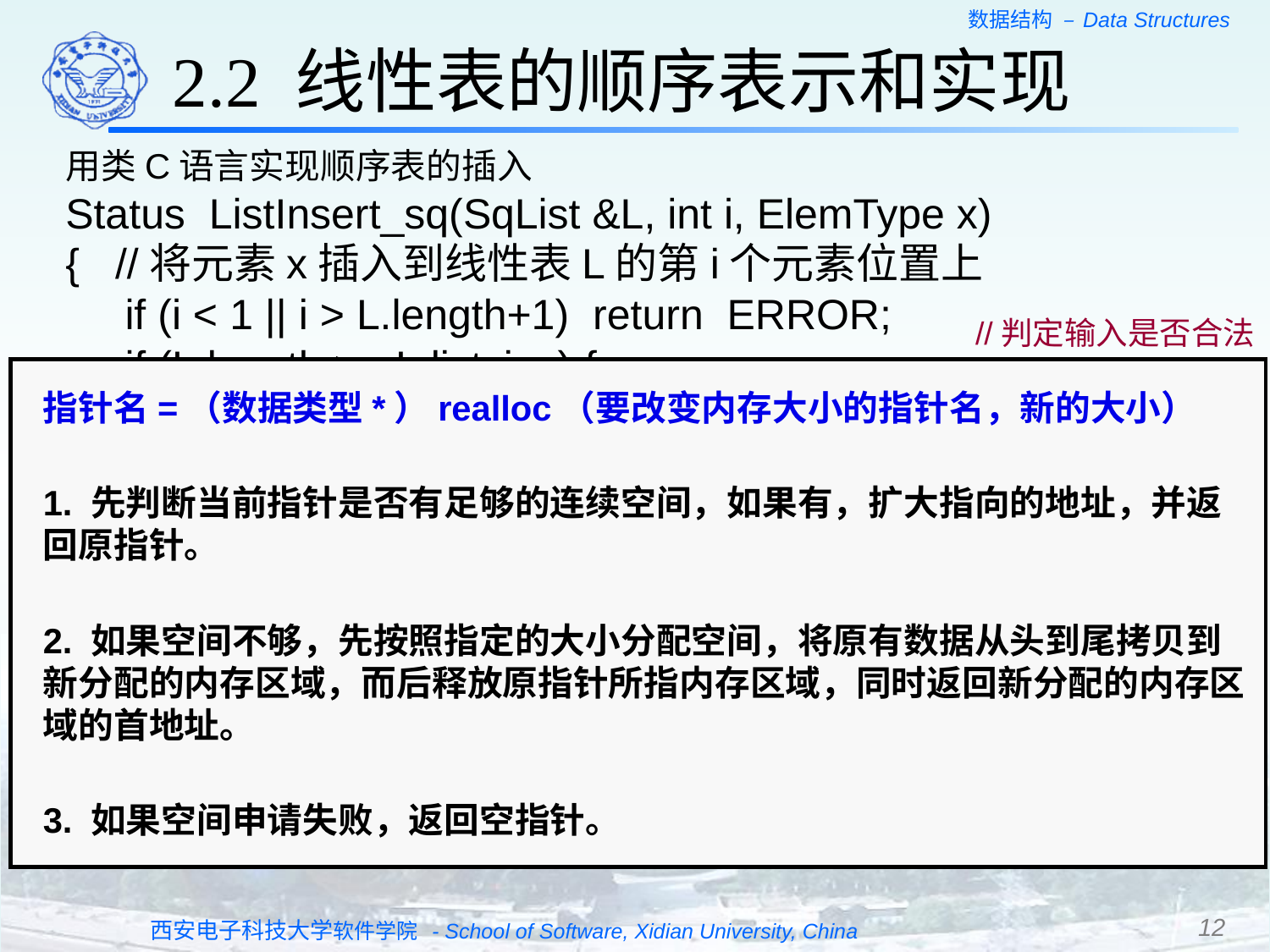

2.2 线性表的顺序表示和实现
用类C语言实现顺序表的插入
Status  ListInsert_sq(SqList &L, int i, ElemType x)
{   //将元素x插入到线性表L的第i个元素位置上
     if (i < 1 || i > L.length+1)  return  ERROR;
     if (L.length >= L.listsize) {
           newbase = (ElemType *)realloc(L.elem,
			 (L.listsize+INCREMENT)*sizeof(ElemType));
           if (!newbase) return OVERFLOW;
           L.elem = newbase;
           L.listsize += INCREMENT;
     }
     插入元素的相关处理;    // 见下页
}//ListInsert_sq
//判定输入是否合法
指针名=（数据类型*）realloc（要改变内存大小的指针名，新的大小）

1. 先判断当前指针是否有足够的连续空间，如果有，扩大指向的地址，并返回原指针。

2. 如果空间不够，先按照指定的大小分配空间，将原有数据从头到尾拷贝到新分配的内存区域，而后释放原指针所指内存区域，同时返回新分配的内存区域的首地址。

3. 如果空间申请失败，返回空指针。
//判定空间是否够用
//修改顺序表的参数
12